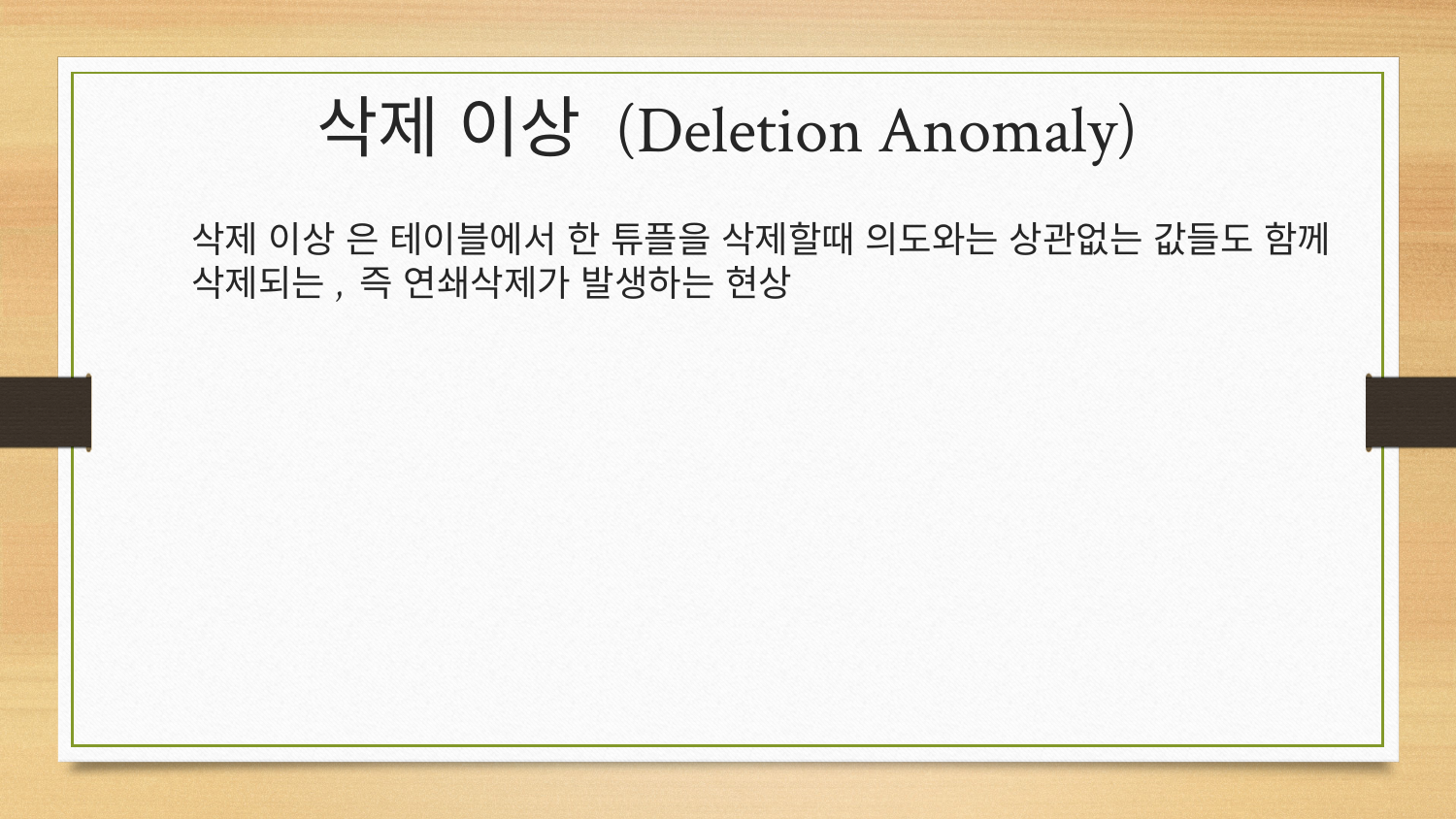

# 삭제 이상 (Deletion Anomaly)
삭제 이상 은 테이블에서 한 튜플을 삭제할때 의도와는 상관없는 값들도 함께 삭제되는, 즉 연쇄삭제가 발생하는 현상